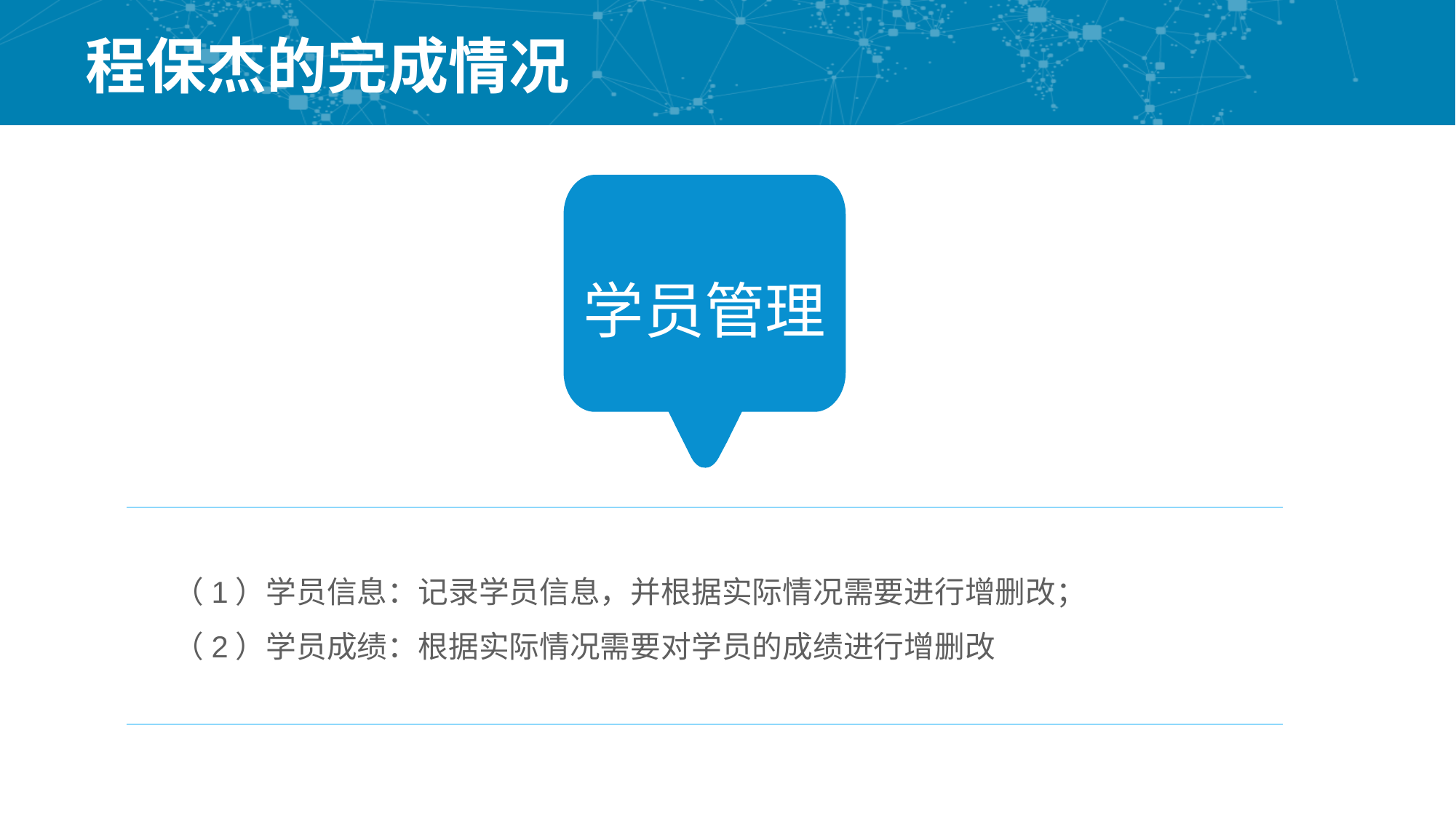

程保杰的完成情况
学员管理
（1）学员信息：记录学员信息，并根据实际情况需要进行增删改；
（2）学员成绩：根据实际情况需要对学员的成绩进行增删改